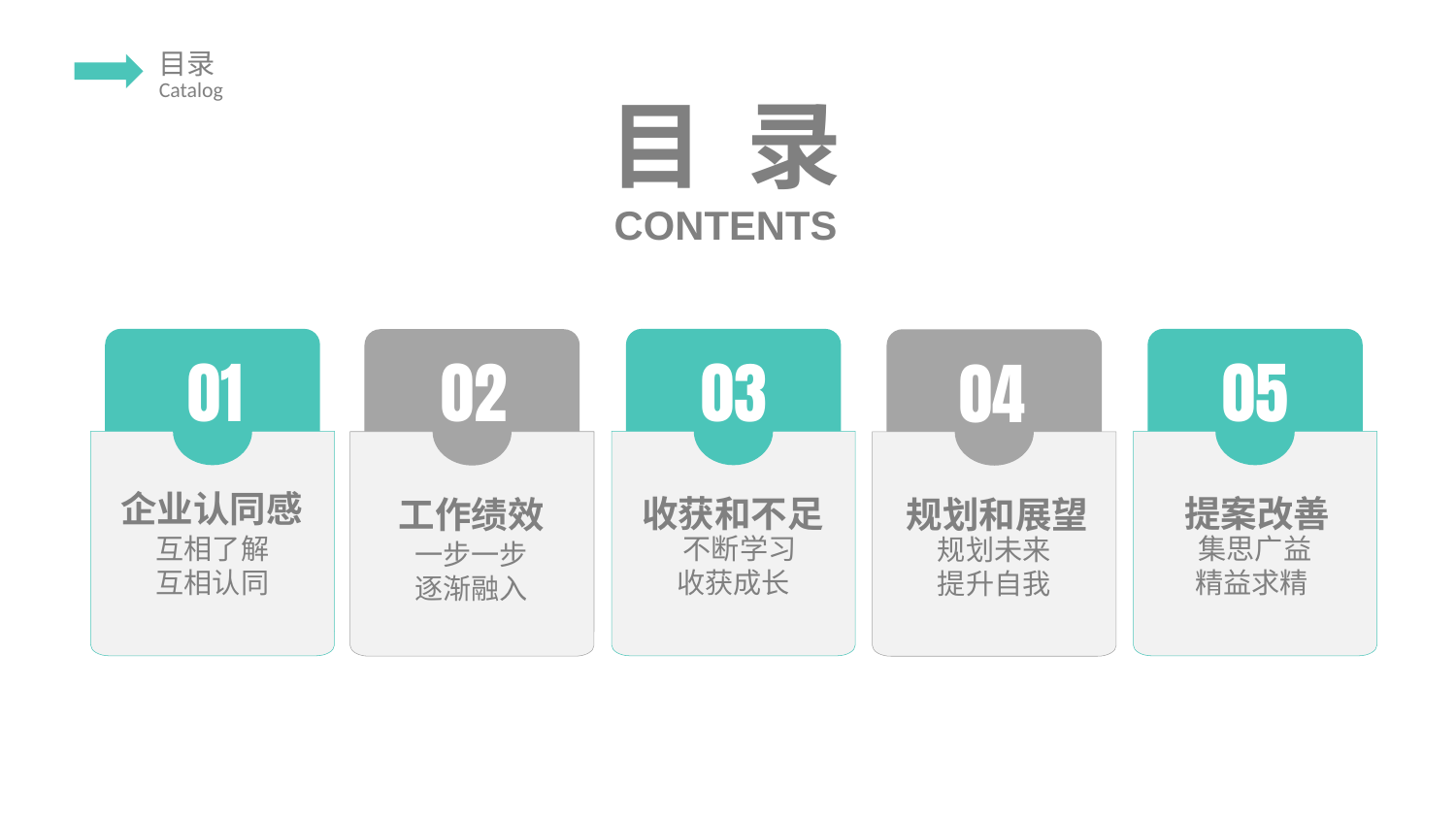

目  录
CONTENTS

01

企业认同感
互相了解
互相认同

03

收获和不足
 不断学习
收获成长

05

提案改善
集思广益
精益求精

02

工作绩效
一步一步
逐渐融入

04

规划和展望
规划未来
提升自我